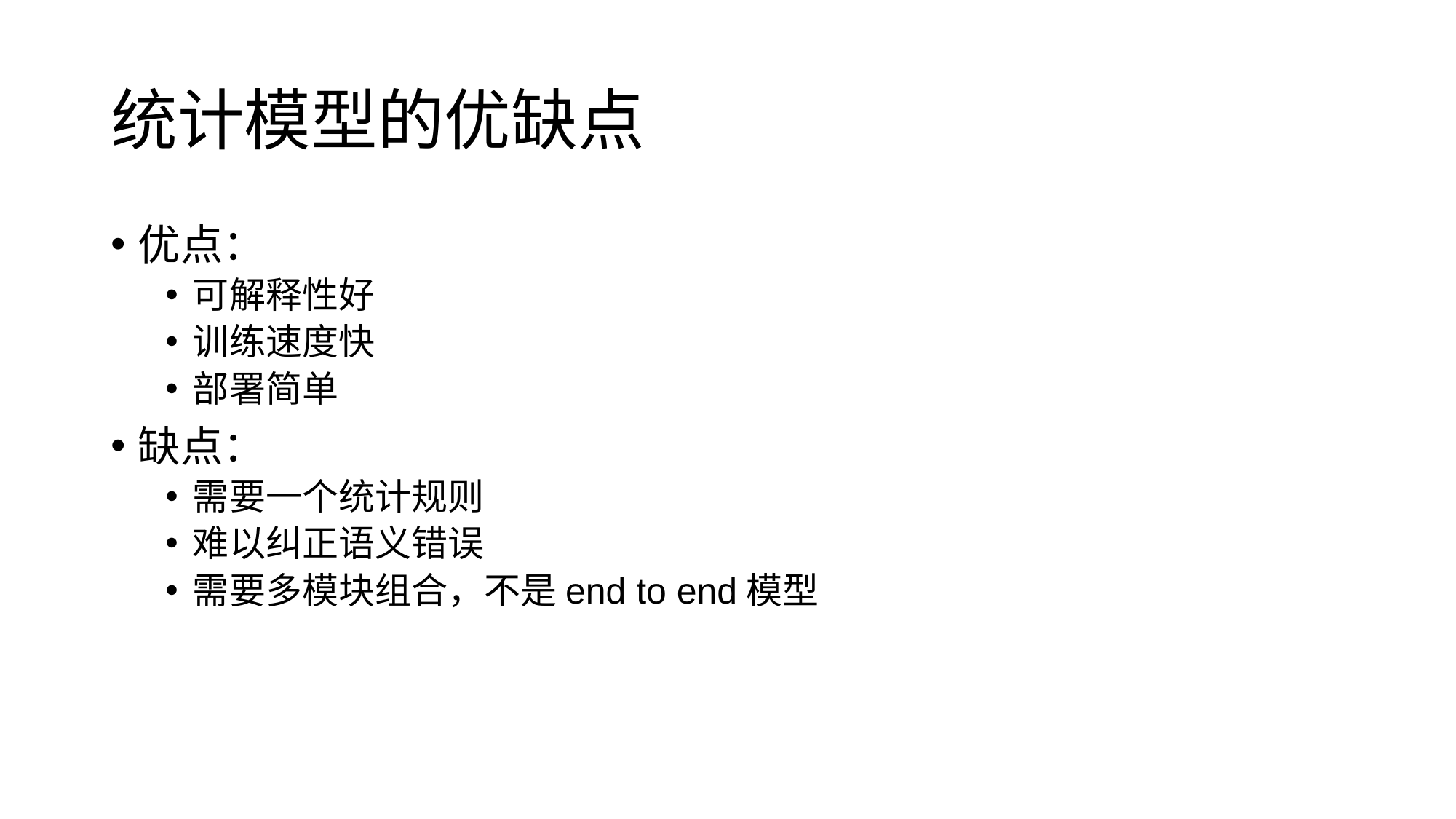

# 统计模型的优缺点
优点：
可解释性好
训练速度快
部署简单
缺点：
需要一个统计规则
难以纠正语义错误
需要多模块组合，不是end to end模型